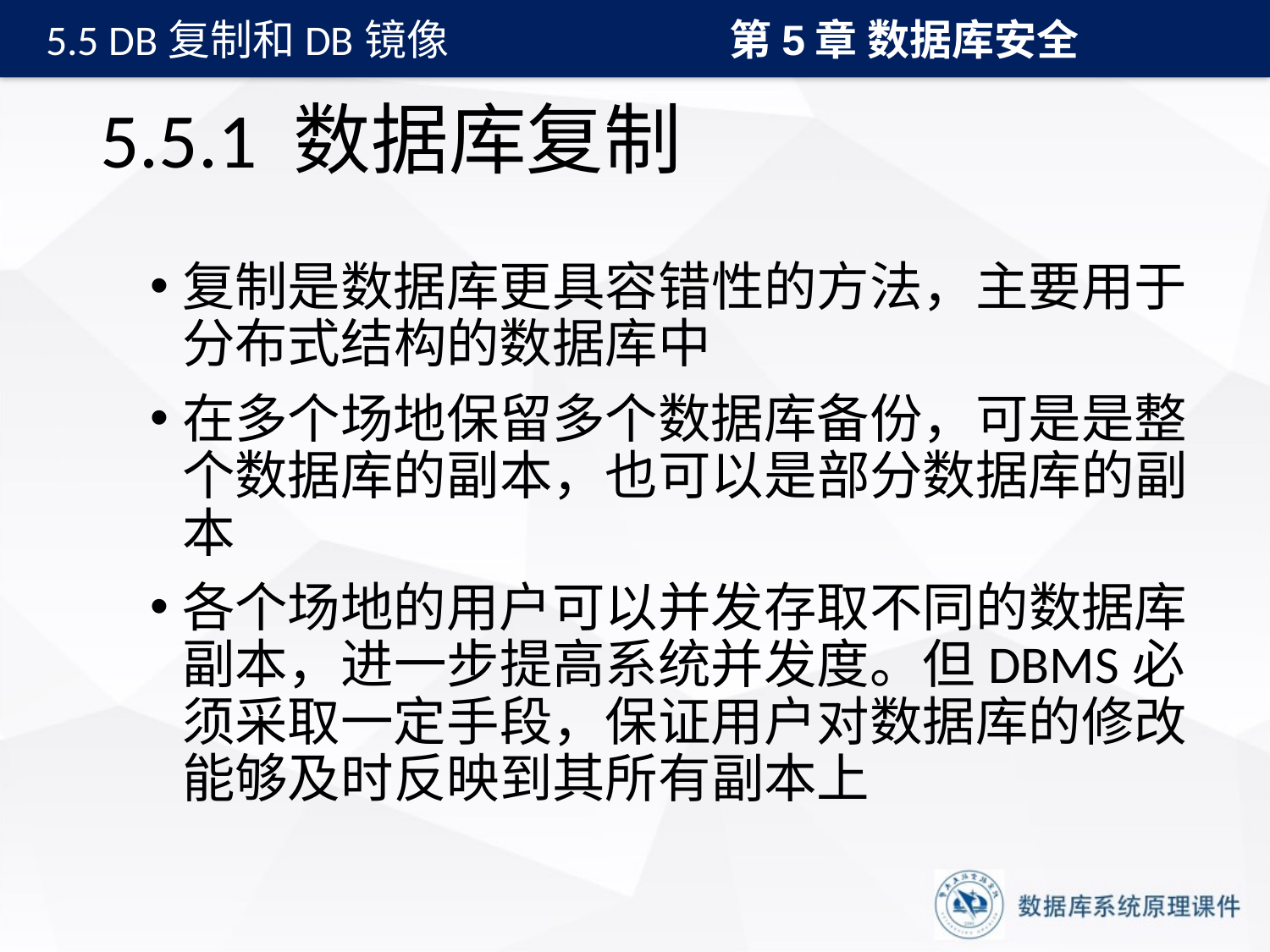

第5章 数据库安全
5.5 DB复制和DB镜像
# 5.5.1 数据库复制
复制是数据库更具容错性的方法，主要用于分布式结构的数据库中
在多个场地保留多个数据库备份，可是是整个数据库的副本，也可以是部分数据库的副本
各个场地的用户可以并发存取不同的数据库副本，进一步提高系统并发度。但DBMS必须采取一定手段，保证用户对数据库的修改能够及时反映到其所有副本上